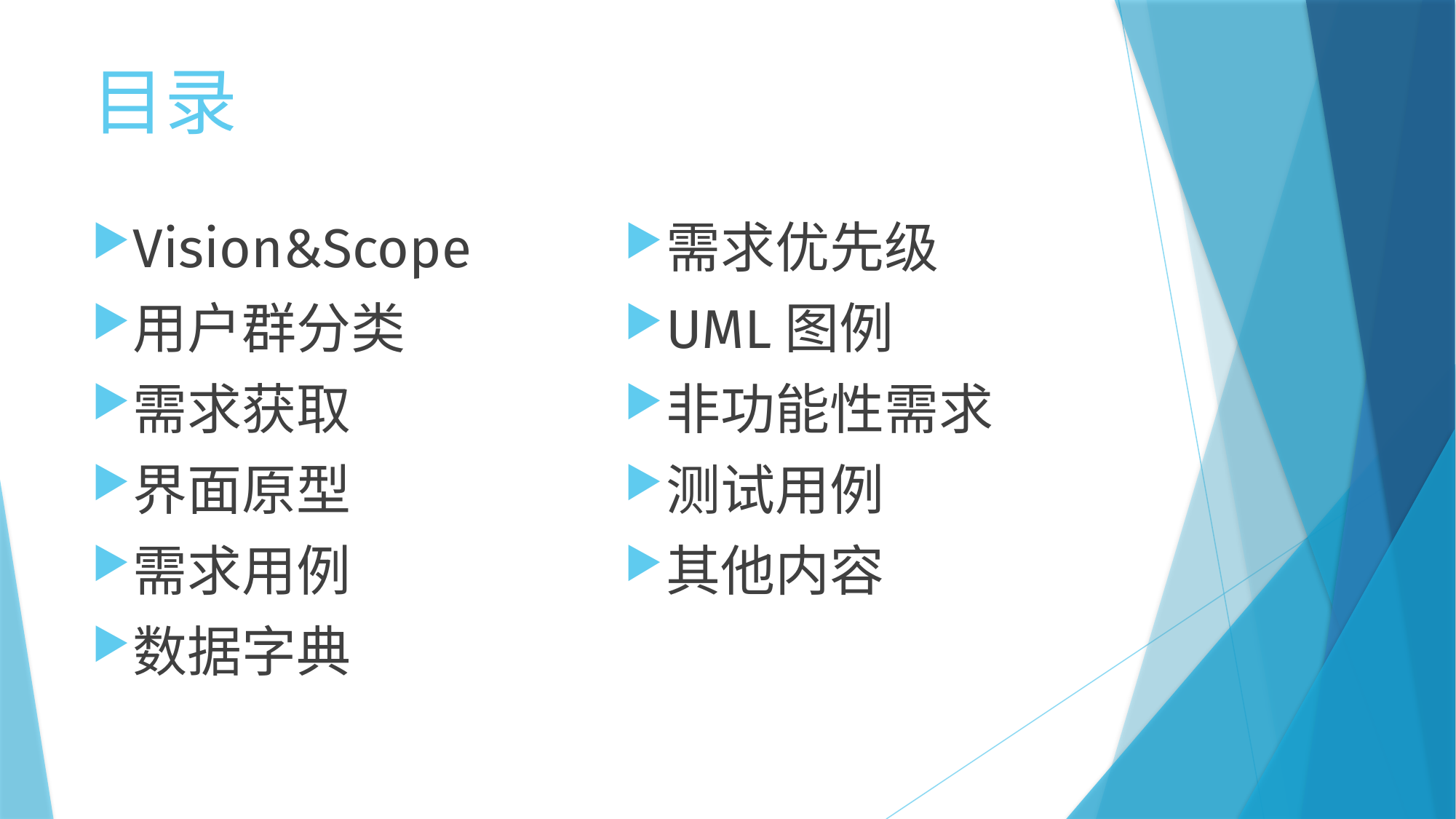

# 目录
Vision&Scope
用户群分类
需求获取
界面原型
需求用例
数据字典
需求优先级
UML图例
非功能性需求
测试用例
其他内容